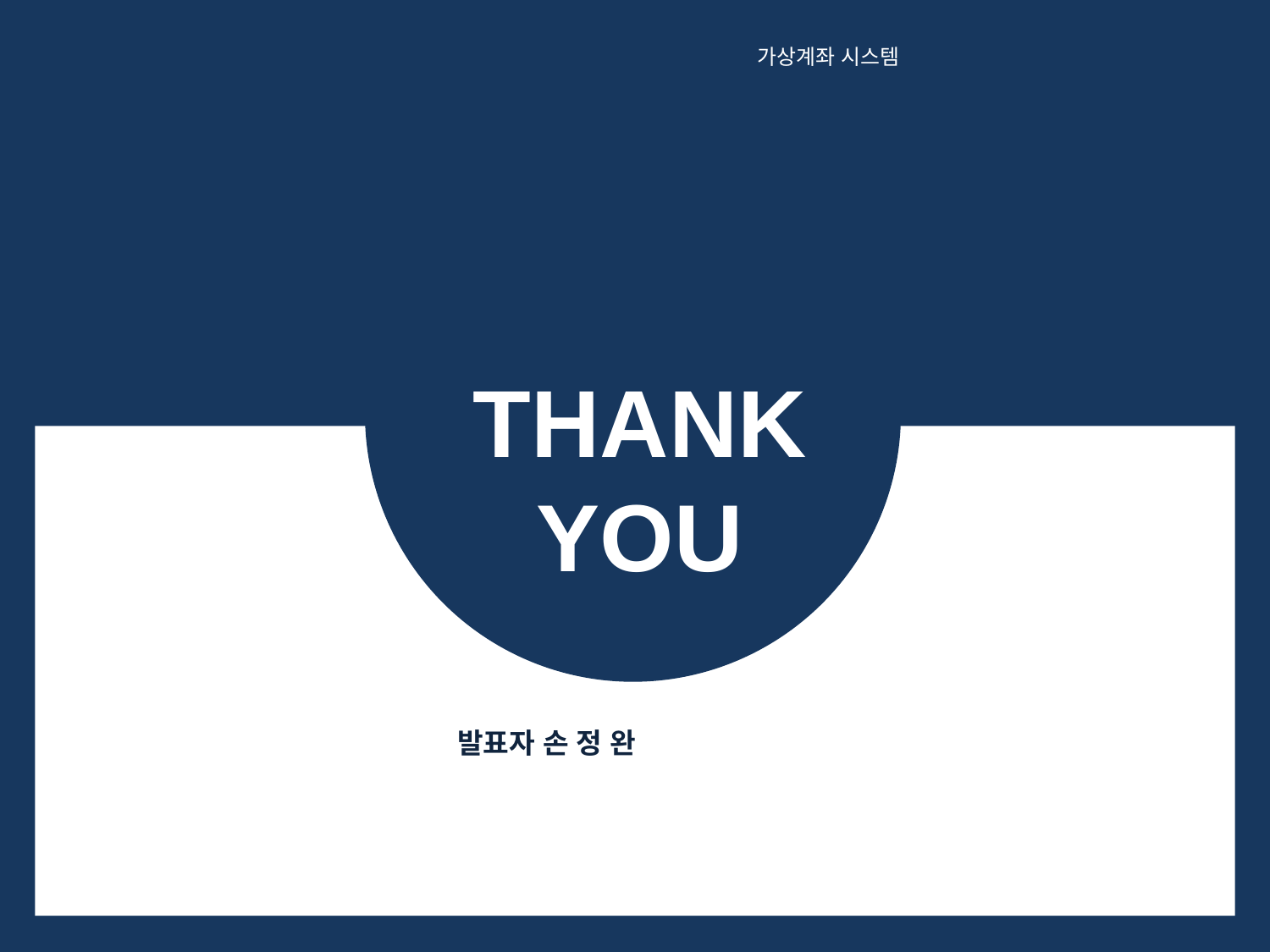

가상계좌 시스템

THANK
YOU

발표자 손 정 완